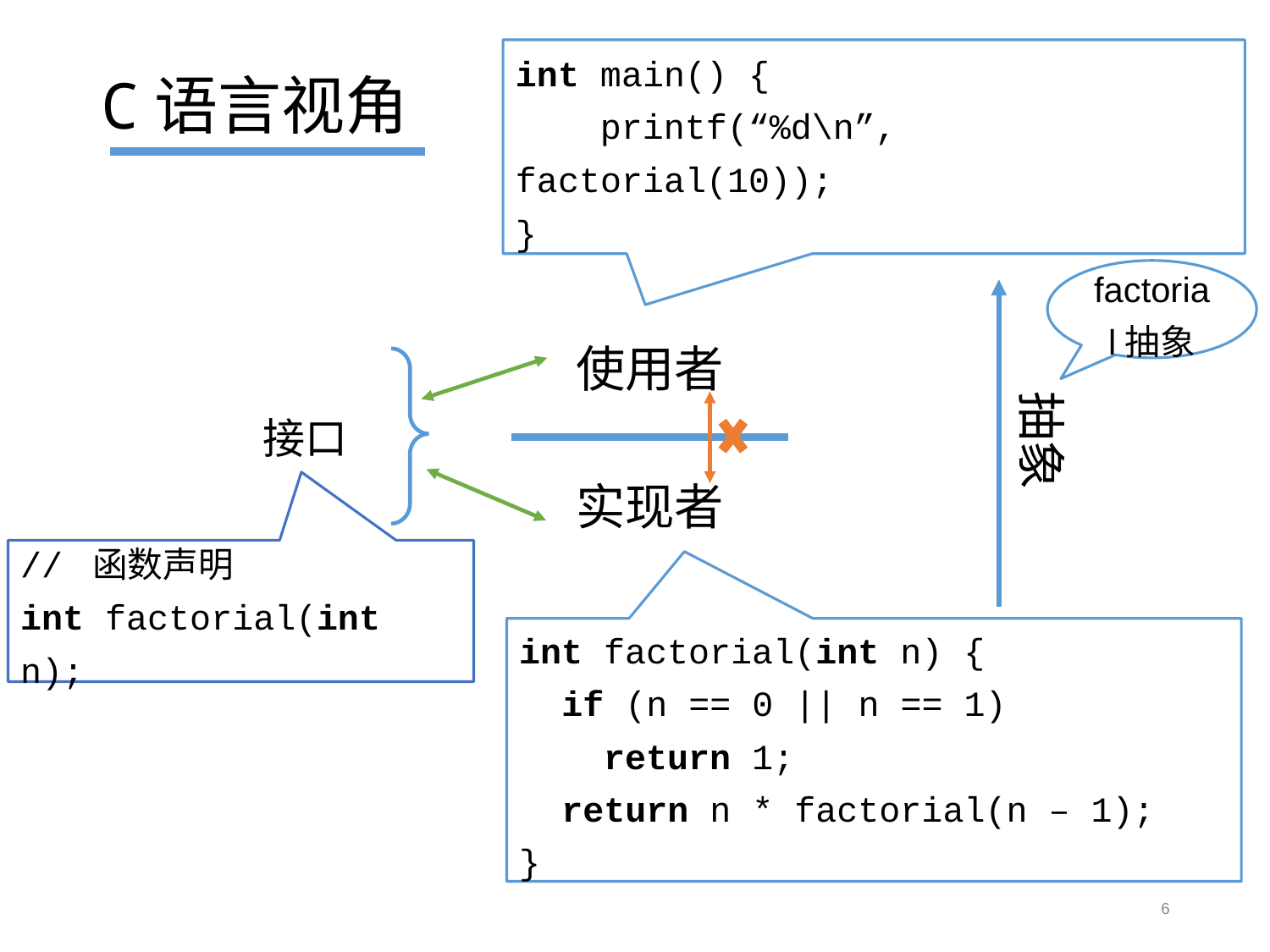

int main() {
    printf(“%d\n”, factorial(10));
}
C语言视角
factorial抽象
使用者

抽象
接口

实现者
// 函数声明
int factorial(int n);
int factorial(int n) {
  if (n == 0 || n == 1)
    return 1;
  return n * factorial(n – 1);
}
6